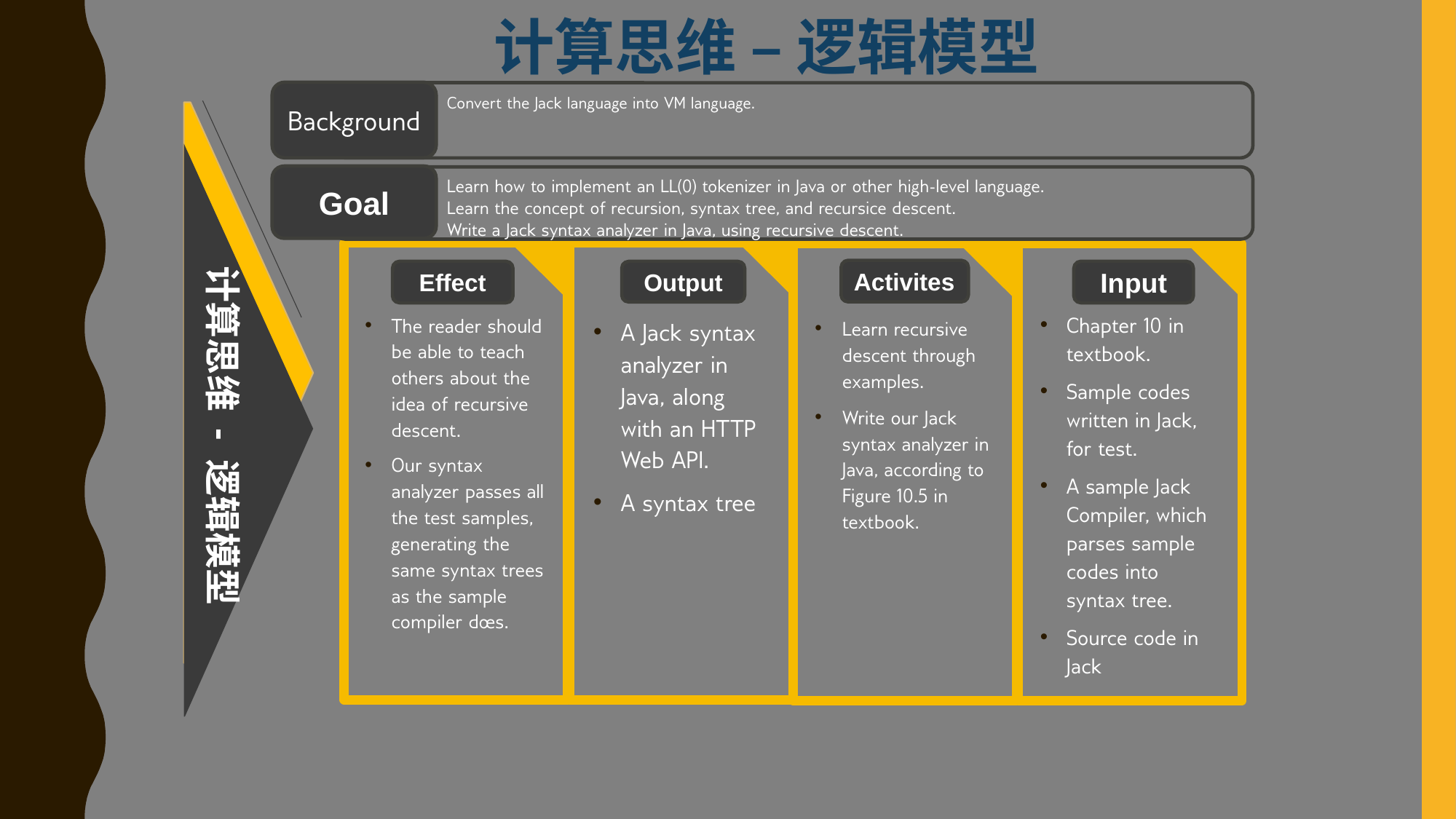

计算思维 – 逻辑模型
Background

Goal

Convert the Jack language into VM language.

Learn how to implement an LL(0) tokenizer in Java or other high-level language.
Learn the concept of recursion, syntax tree, and recursice descent.
Write a Jack syntax analyzer in Java, using recursive descent.
计算思维 - 逻辑模型
Activites
Effect
Output
Input
Chapter 10 in textbook.
Sample codes written in Jack, for test.
A sample Jack Compiler, which parses sample codes into syntax tree.
Source code in Jack
The reader should be able to teach others about the idea of recursive descent.
Our syntax analyzer passes all the test samples, generating the same syntax trees as the sample compiler does.
Learn recursive descent through examples.
Write our Jack syntax analyzer in Java, according to Figure 10.5 in textbook.
A Jack syntax analyzer in Java, along with an HTTP Web API.
A syntax tree